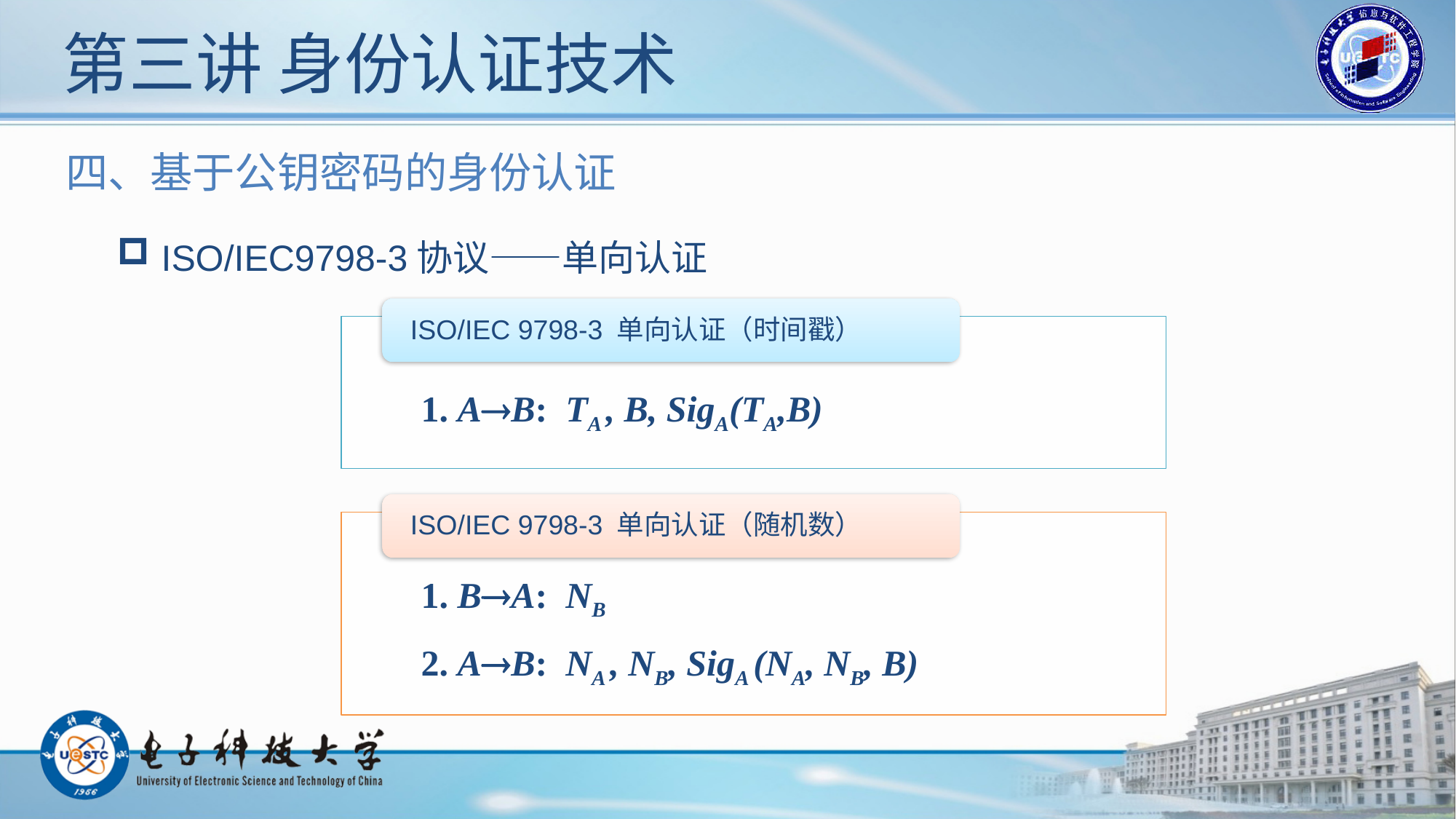

# 第三讲 身份认证技术
四、基于公钥密码的身份认证
 ISO/IEC9798-3协议——单向认证

ISO/IEC 9798-3 单向认证（时间戳）

ISO/IEC 9798-3 单向认证（随机数）
1. A→B:  TA , B, SigA(TA,B)
1. B→A:  NB
2. A→B:  NA , NB, SigA (NA, NB, B)